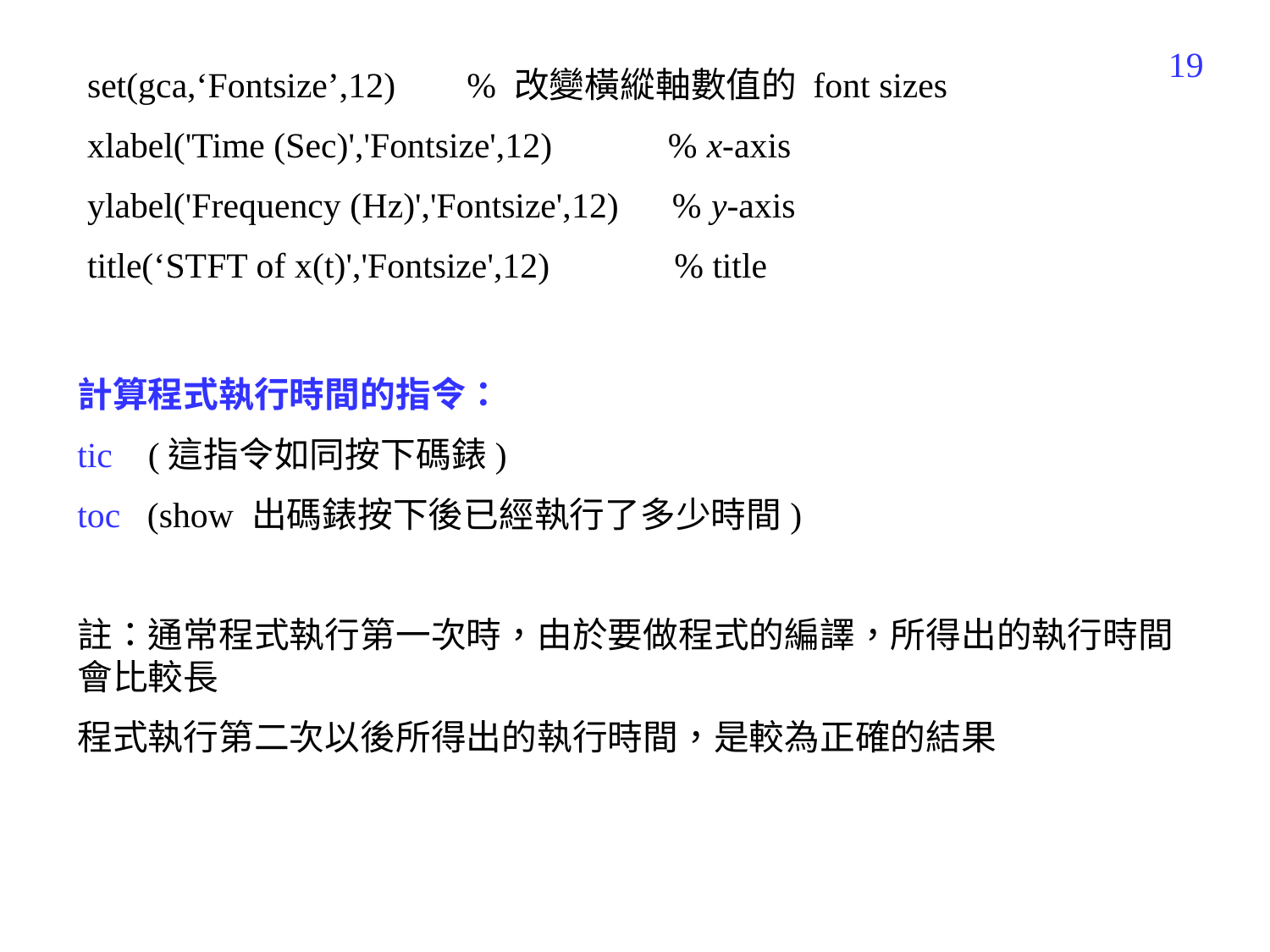

19
set(gca,‘Fontsize’,12)        % 改變橫縱軸數值的 font sizes
xlabel('Time (Sec)','Fontsize',12)             % x-axis
ylabel('Frequency (Hz)','Fontsize',12)      % y-axis
title(‘STFT of x(t)','Fontsize',12)              % title
計算程式執行時間的指令：
tic    (這指令如同按下碼錶)
toc   (show 出碼錶按下後已經執行了多少時間)

註：通常程式執行第一次時，由於要做程式的編譯，所得出的執行時間會比較長
程式執行第二次以後所得出的執行時間，是較為正確的結果